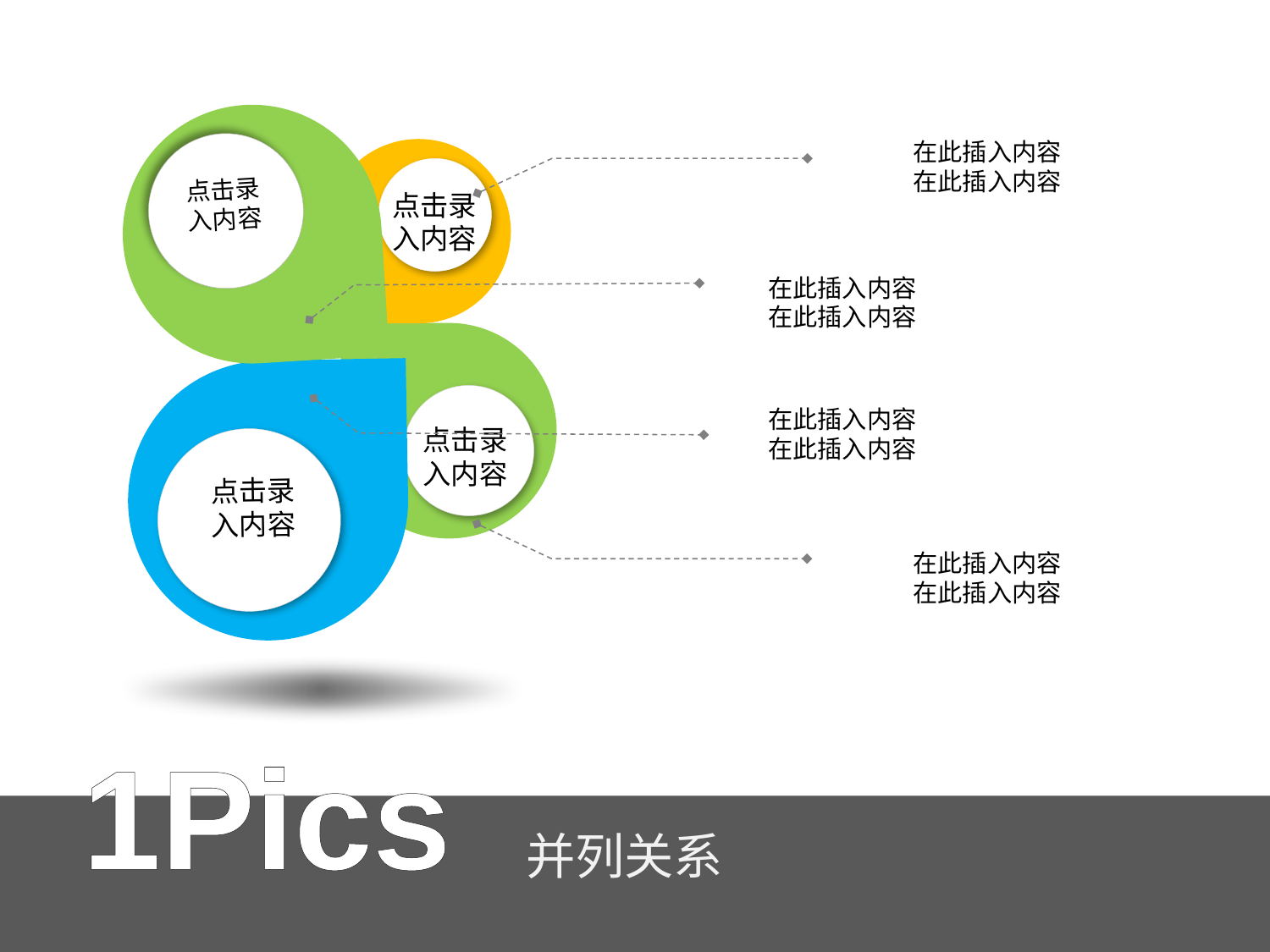

点击录
入内容
在此插入内容
在此插入内容

点击录
入内容

在此插入内容
在此插入内容

点击录
入内容

点击录
入内容
在此插入内容
在此插入内容

在此插入内容
在此插入内容

1Pics

并列关系